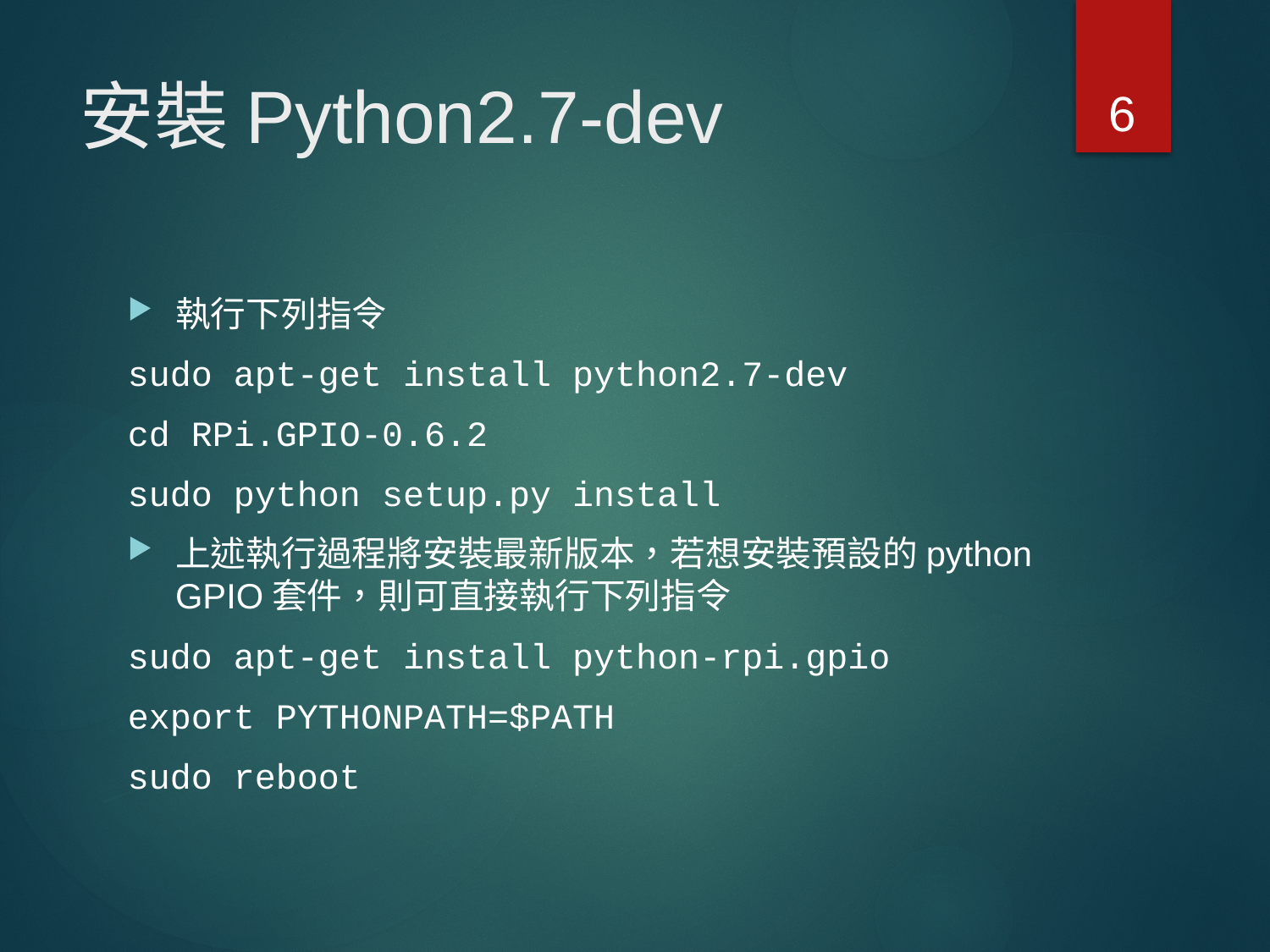

6
# 安裝Python2.7-dev
執行下列指令
sudo apt-get install python2.7-dev
cd RPi.GPIO-0.6.2
sudo python setup.py install
上述執行過程將安裝最新版本，若想安裝預設的python GPIO套件，則可直接執行下列指令
sudo apt-get install python-rpi.gpio
export PYTHONPATH=$PATH
sudo reboot